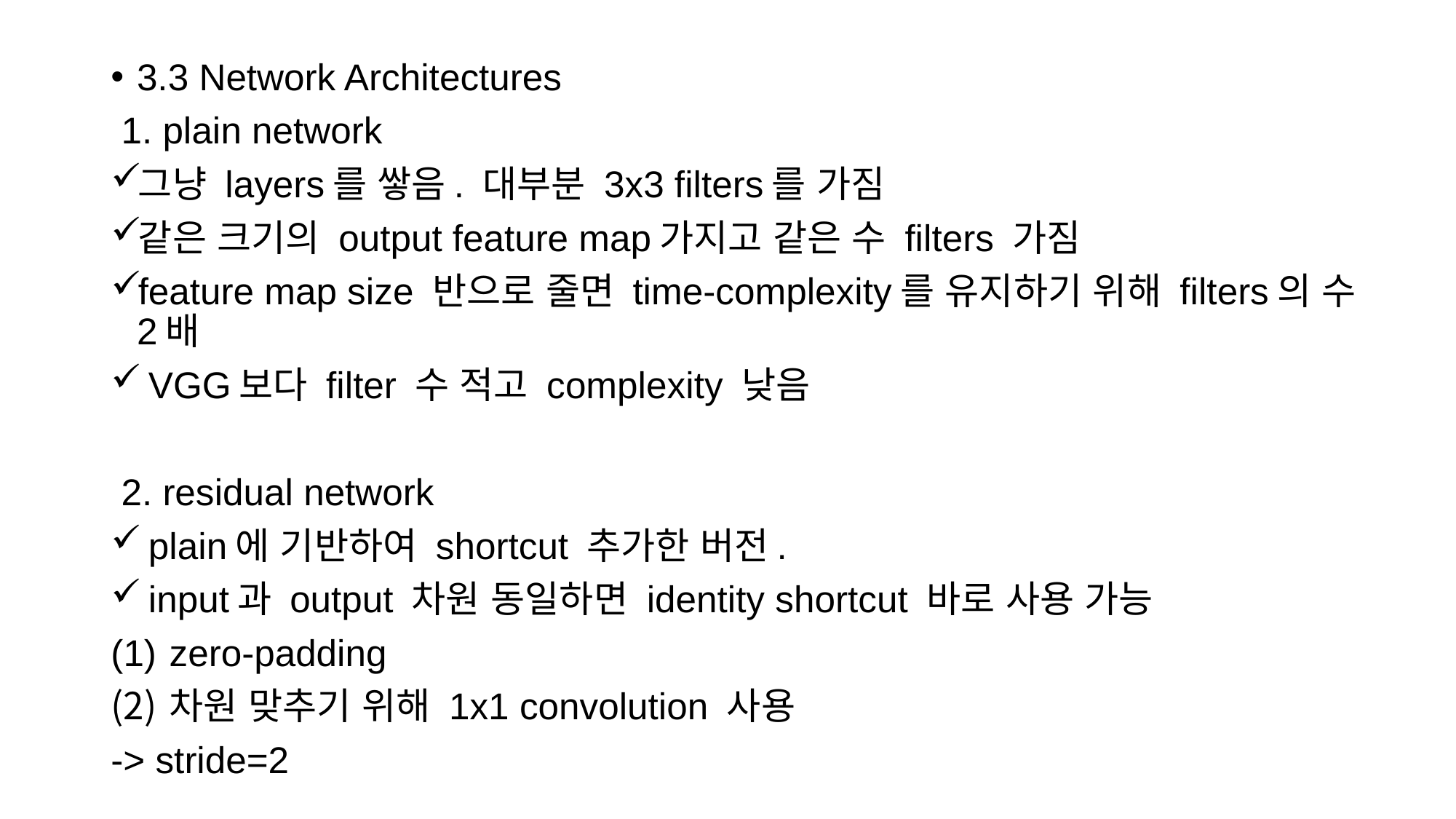

3.3 Network Architectures
 1. plain network
그냥 layers를 쌓음. 대부분 3x3 filters를 가짐
같은 크기의 output feature map가지고 같은 수 filters 가짐
feature map size 반으로 줄면 time-complexity를 유지하기 위해 filters의 수 2배
 VGG보다 filter 수 적고 complexity 낮음

 2. residual network
 plain에 기반하여 shortcut 추가한 버전.
 input과 output 차원 동일하면 identity shortcut 바로 사용 가능
zero-padding
차원 맞추기 위해 1x1 convolution 사용
-> stride=2